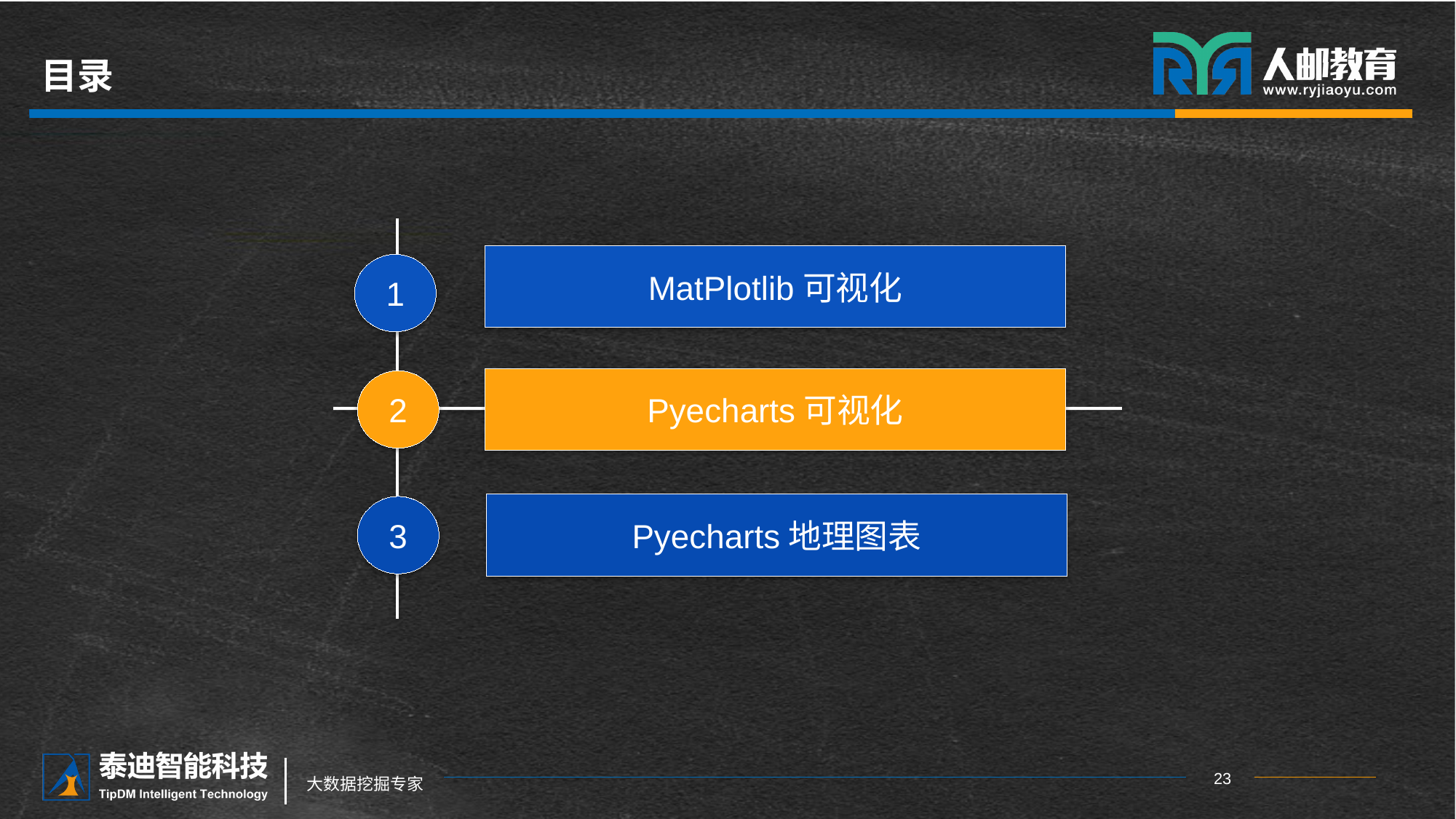

# 目录
MatPlotlib可视化
1
Pyecharts可视化
2

Pyecharts地理图表
3